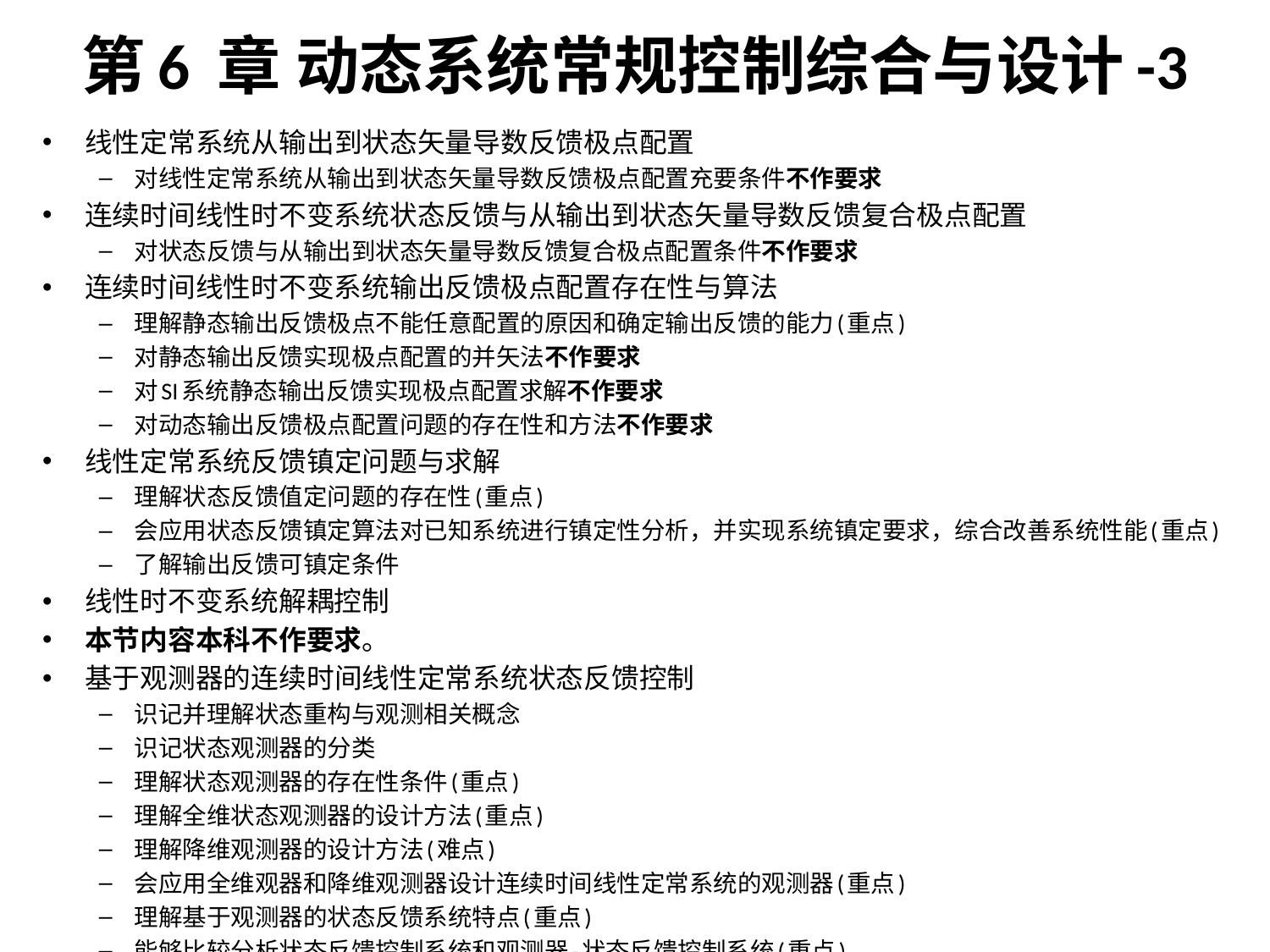

# 第6 章 动态系统常规控制综合与设计-3
线性定常系统从输出到状态矢量导数反馈极点配置
对线性定常系统从输出到状态矢量导数反馈极点配置充要条件不作要求
连续时间线性时不变系统状态反馈与从输出到状态矢量导数反馈复合极点配置
对状态反馈与从输出到状态矢量导数反馈复合极点配置条件不作要求
连续时间线性时不变系统输出反馈极点配置存在性与算法
理解静态输出反馈极点不能任意配置的原因和确定输出反馈的能力(重点)
对静态输出反馈实现极点配置的并矢法不作要求
对SI系统静态输出反馈实现极点配置求解不作要求
对动态输出反馈极点配置问题的存在性和方法不作要求
线性定常系统反馈镇定问题与求解
理解状态反馈值定问题的存在性(重点)
会应用状态反馈镇定算法对已知系统进行镇定性分析，并实现系统镇定要求，综合改善系统性能(重点)
了解输出反馈可镇定条件
线性时不变系统解耦控制
本节内容本科不作要求。
基于观测器的连续时间线性定常系统状态反馈控制
识记并理解状态重构与观测相关概念
识记状态观测器的分类
理解状态观测器的存在性条件(重点)
理解全维状态观测器的设计方法(重点)
理解降维观测器的设计方法(难点)
会应用全维观器和降维观测器设计连续时间线性定常系统的观测器(重点)
理解基于观测器的状态反馈系统特点(重点)
能够比较分析状态反馈控制系统和观测器-状态反馈控制系统(重点)